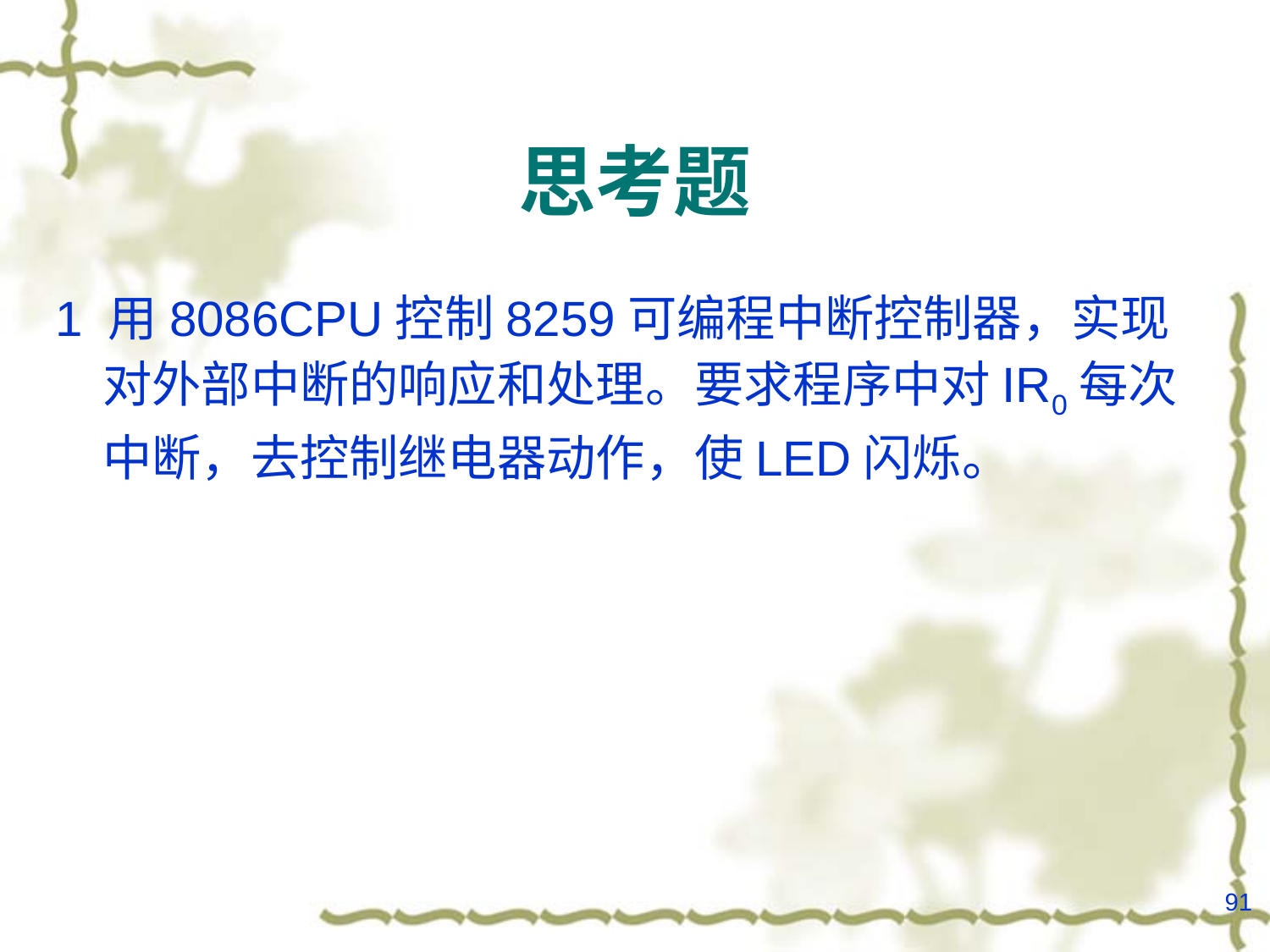

# 思考题
1 用8086CPU控制8259可编程中断控制器，实现对外部中断的响应和处理。要求程序中对IR0每次中断，去控制继电器动作，使LED闪烁。

91